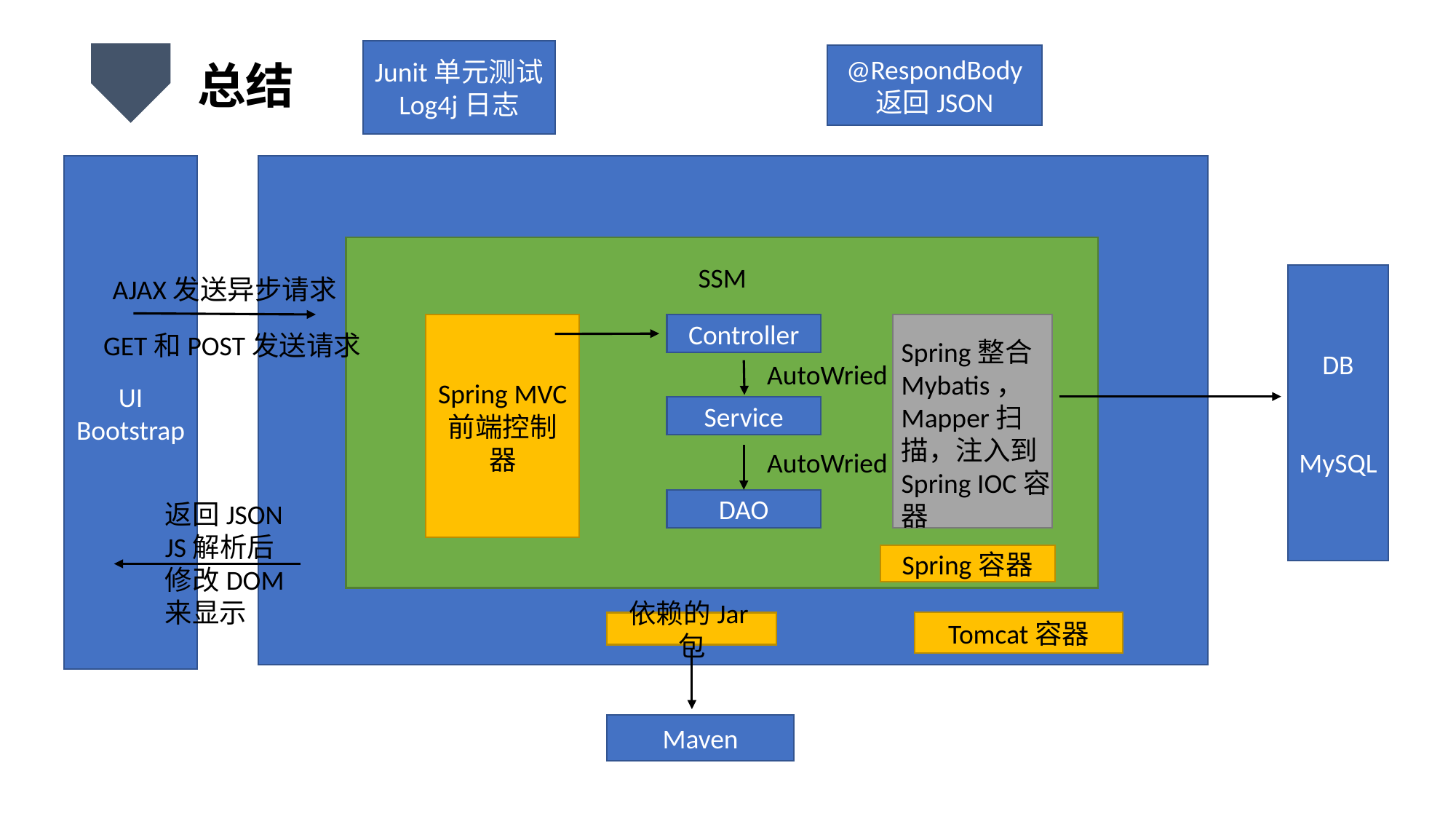

Junit单元测试
Log4j日志
@RespondBody
返回JSON
总结
UI Bootstrap

A
SSM
DB

MySQL
AJAX发送异步请求
Spring MVC
前端控制器
Controller

GET和POST发送请求
Spring整合
Mybatis，
Mapper扫
描，注入到
Spring IOC容
器
AutoWried
Service
AutoWried
DAO
返回JSON
JS解析后
修改DOM
来显示
Spring容器
依赖的Jar包
Tomcat容器
Maven